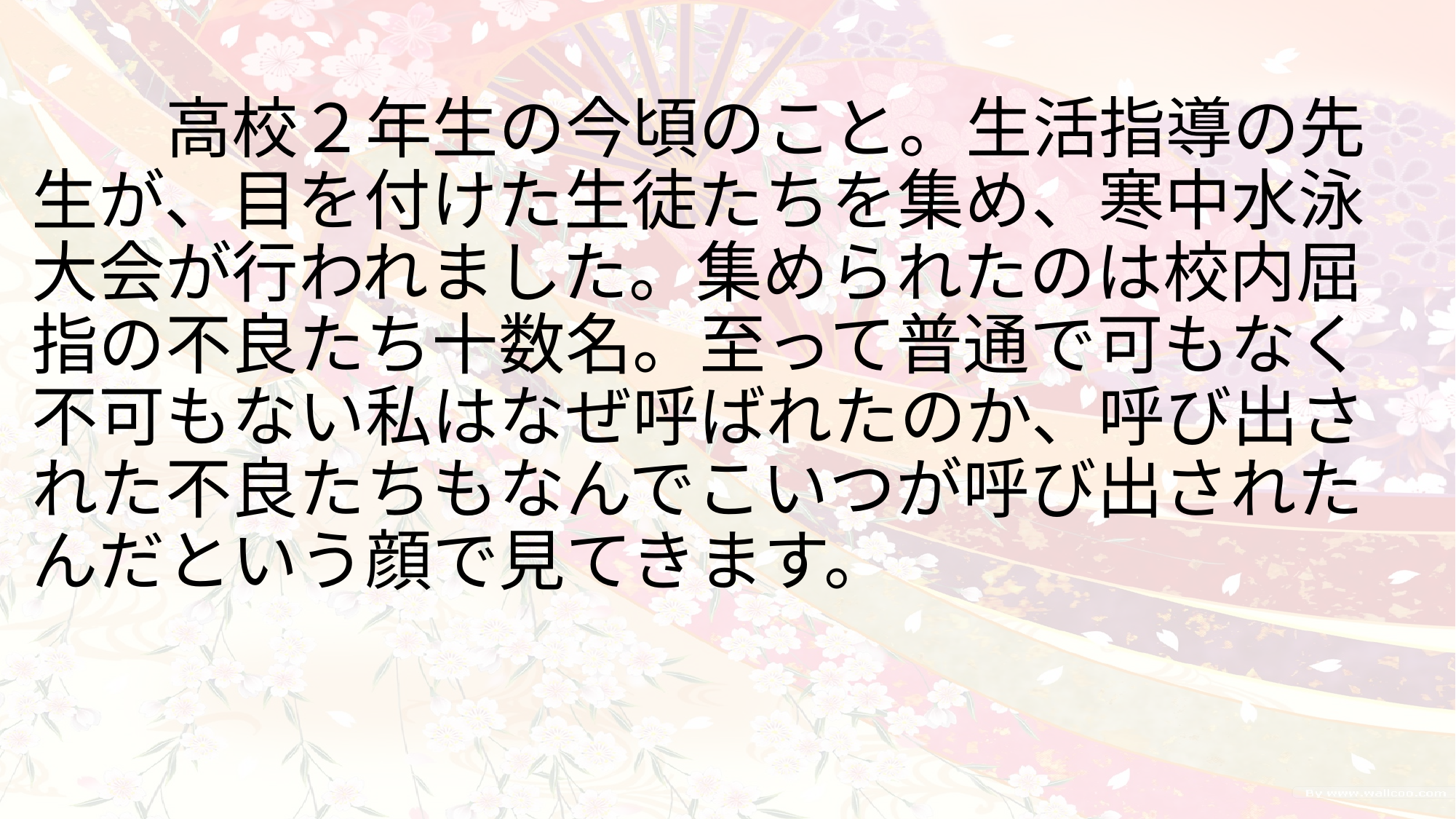

高校２年生の今頃のこと。生活指導の先生が、目を付けた生徒たちを集め、寒中水泳大会が行われました。集められたのは校内屈指の不良たち十数名。至って普通で可もなく不可もない私はなぜ呼ばれたのか、呼び出された不良たちもなんでこいつが呼び出されたんだという顔で見てきます。